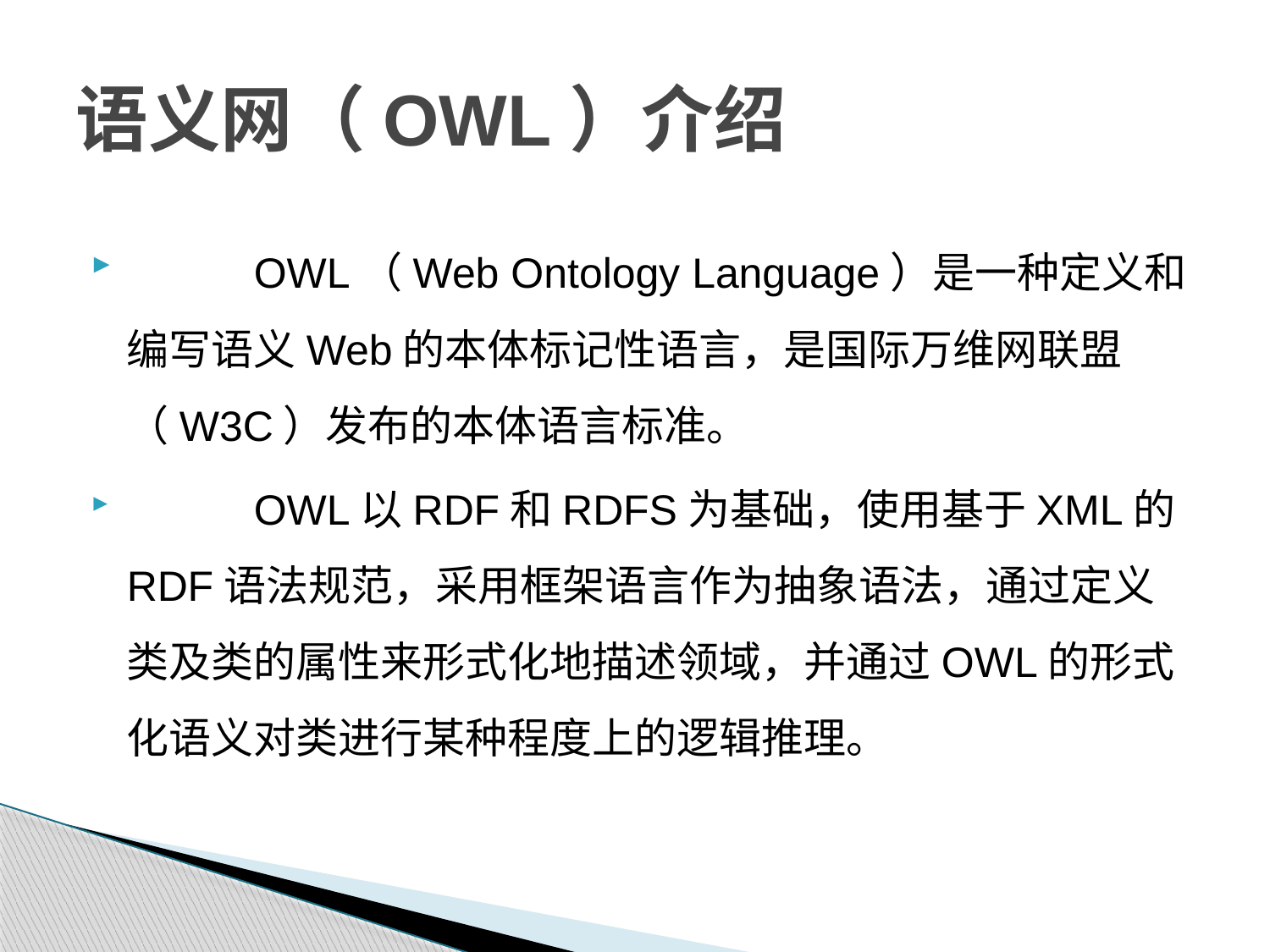

# 语义网（OWL）介绍
	OWL（Web Ontology Language）是一种定义和编写语义Web的本体标记性语言，是国际万维网联盟（W3C）发布的本体语言标准。
	OWL以RDF和RDFS为基础，使用基于XML的RDF语法规范，采用框架语言作为抽象语法，通过定义类及类的属性来形式化地描述领域，并通过OWL的形式化语义对类进行某种程度上的逻辑推理。